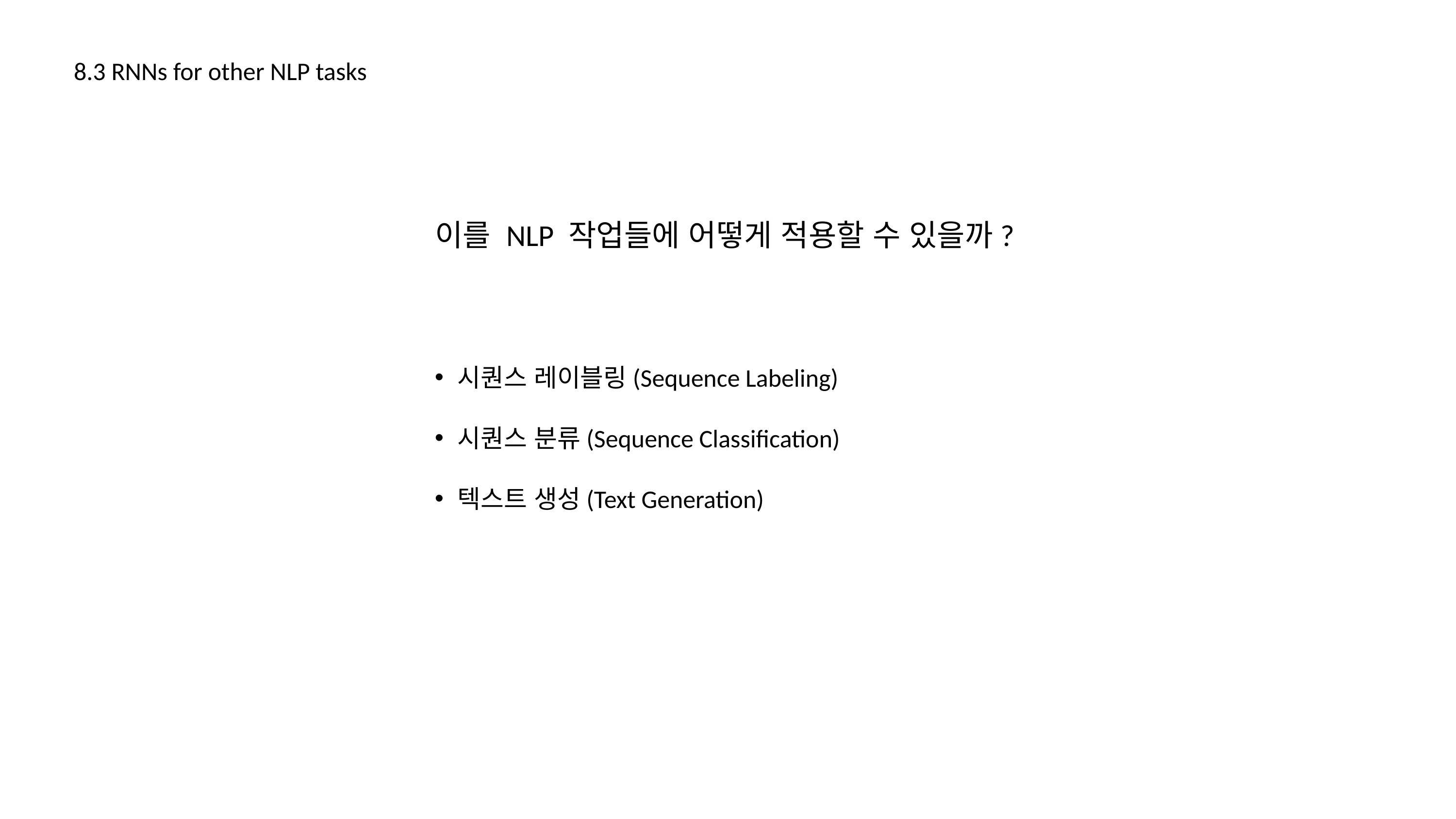

8.3 RNNs for other NLP tasks
이를 NLP 작업들에 어떻게 적용할 수 있을까?
시퀀스 레이블링(Sequence Labeling)

시퀀스 분류(Sequence Classification)

텍스트 생성(Text Generation)